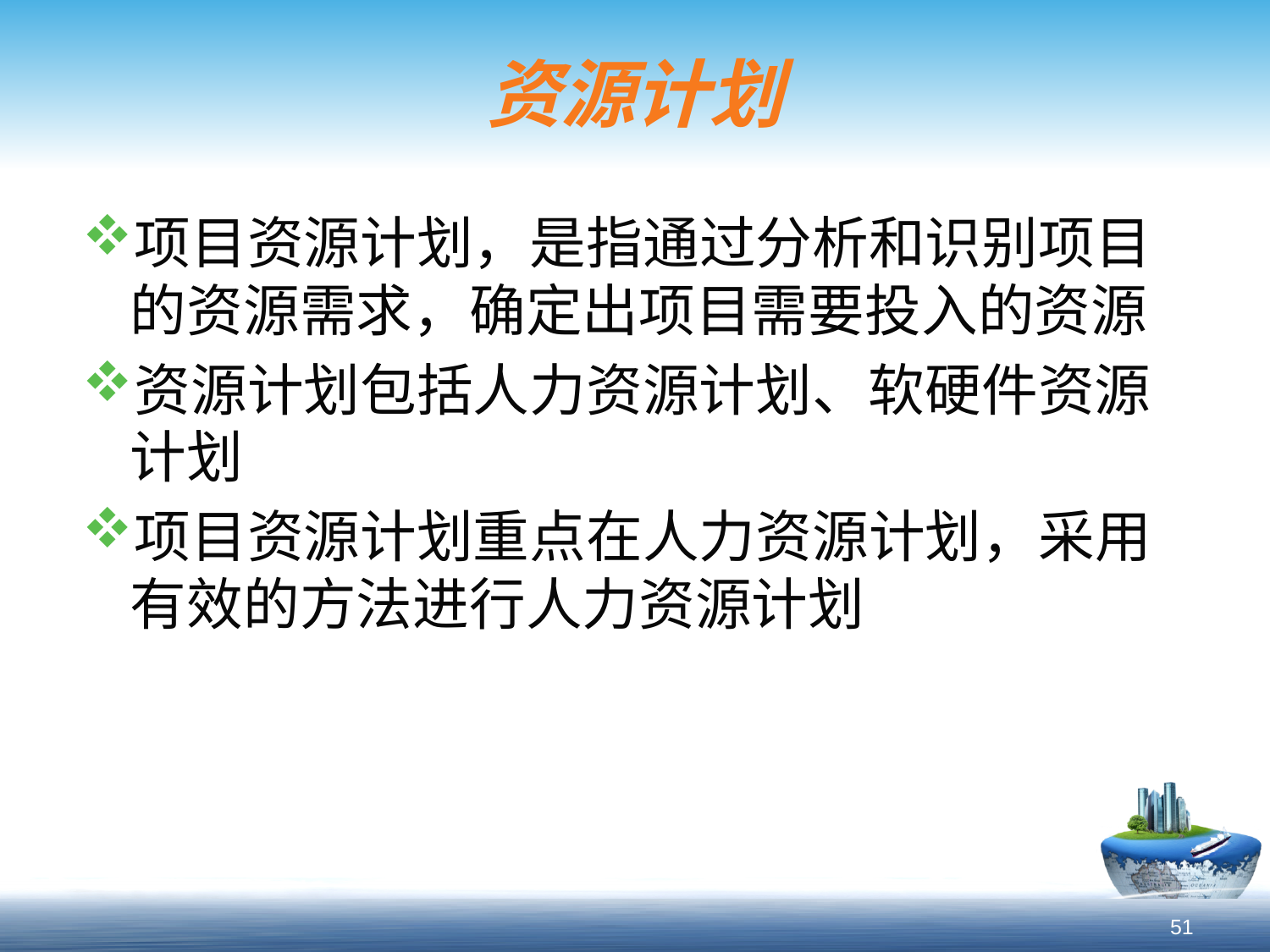

# 资源计划
项目资源计划，是指通过分析和识别项目的资源需求，确定出项目需要投入的资源
资源计划包括人力资源计划、软硬件资源计划
项目资源计划重点在人力资源计划，采用有效的方法进行人力资源计划
51